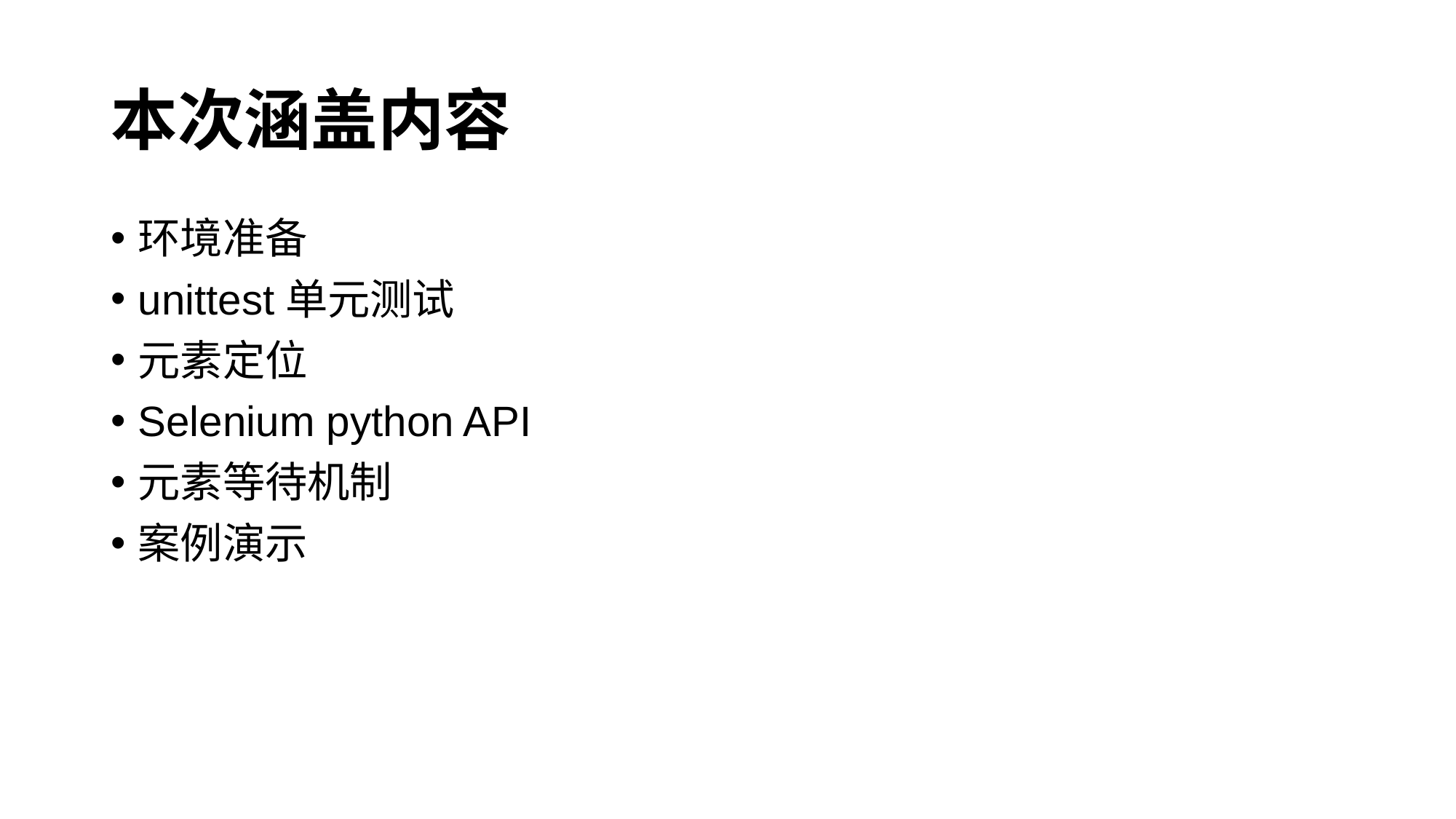

# 本次涵盖内容
环境准备
unittest单元测试
元素定位
Selenium python API
元素等待机制
案例演示